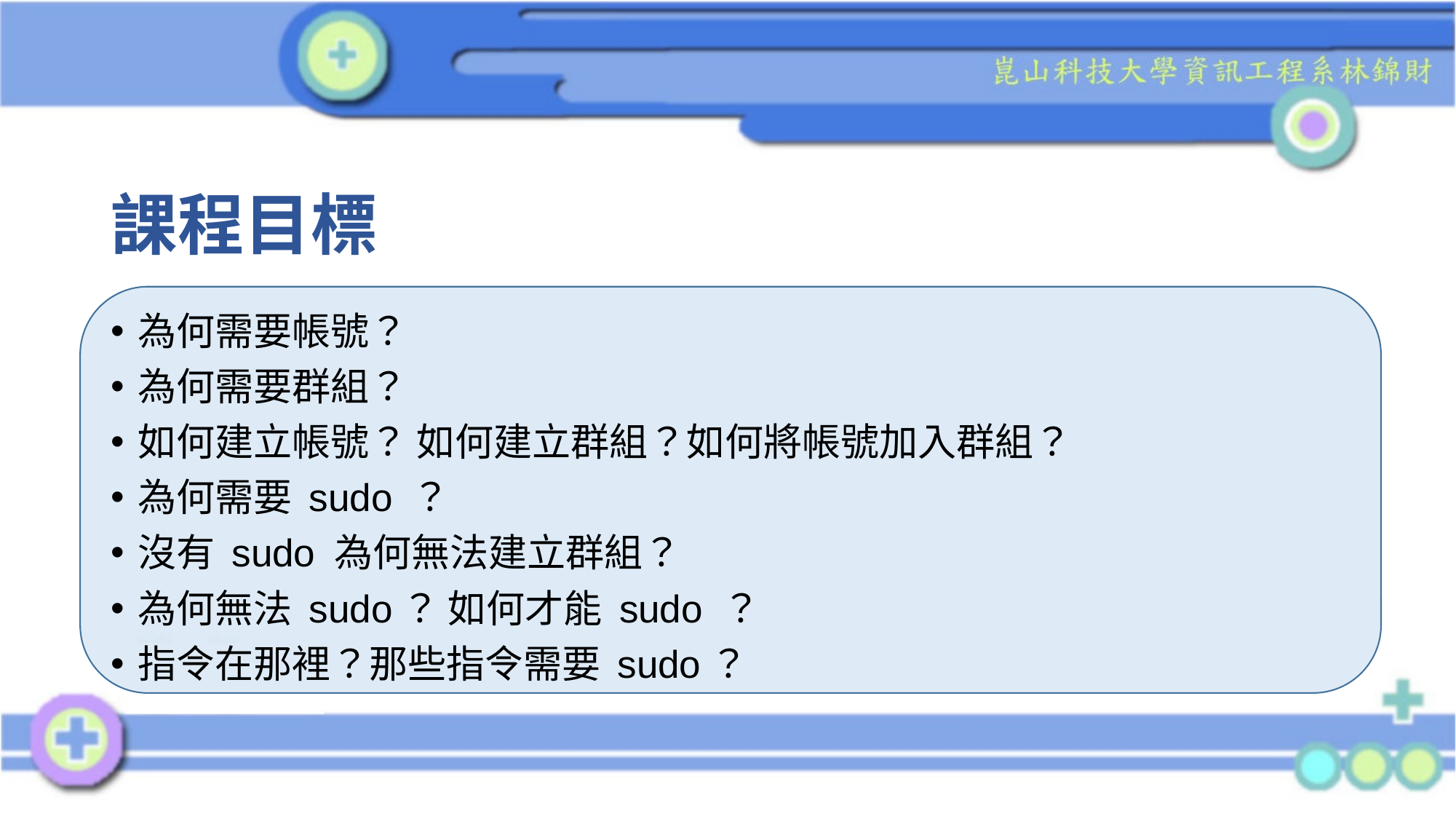

# 課程目標

為何需要帳號？
為何需要群組？
如何建立帳號？ 如何建立群組？如何將帳號加入群組？
為何需要 sudo ？
沒有 sudo 為何無法建立群組？
為何無法 sudo？ 如何才能 sudo ？
指令在那裡？那些指令需要 sudo？